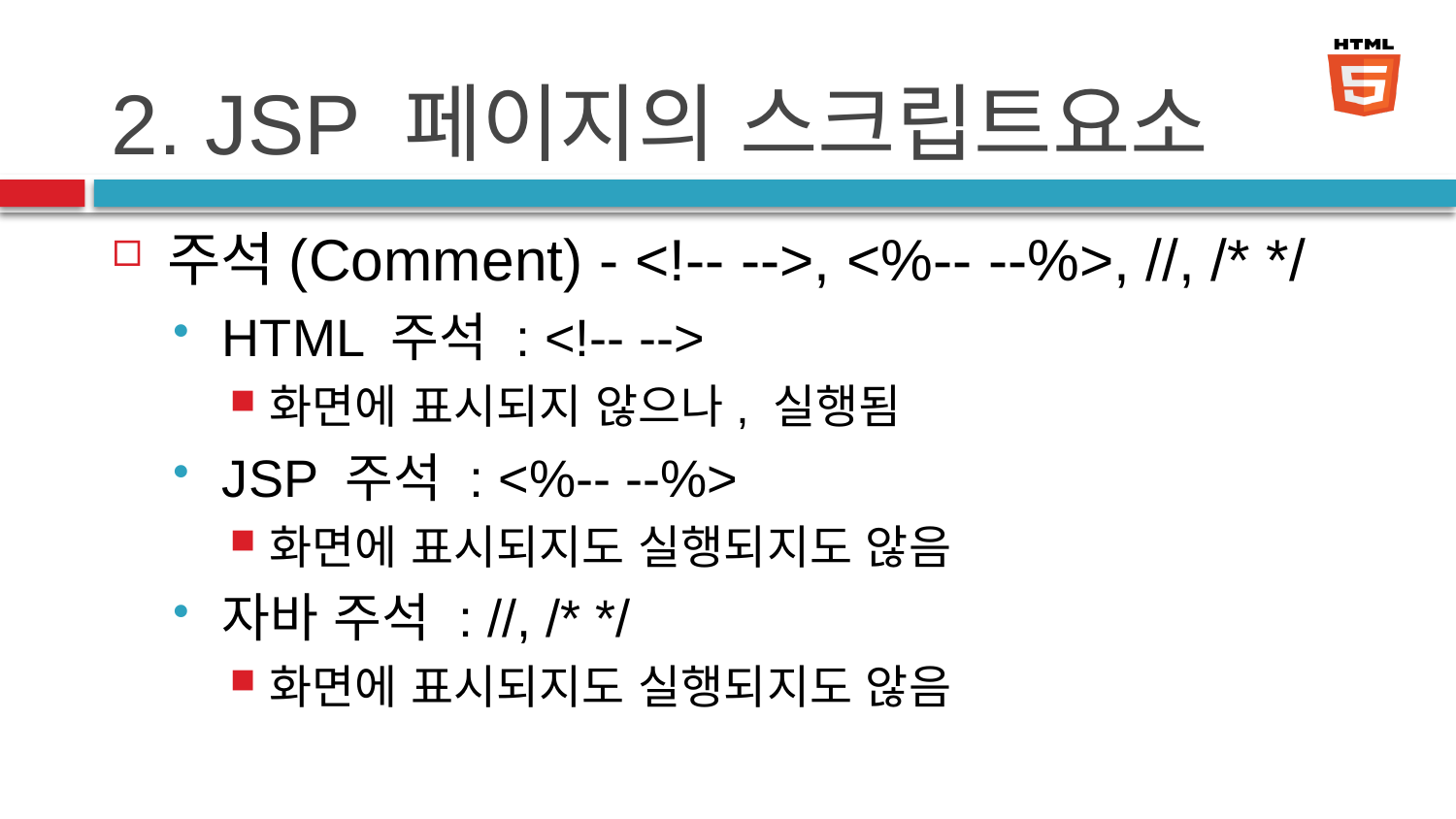

# 2. JSP 페이지의 스크립트요소
주석(Comment) - <!-- -->, <%-- --%>, //, /* */
HTML 주석 : <!-- -->
화면에 표시되지 않으나, 실행됨
JSP 주석 : <%-- --%>
화면에 표시되지도 실행되지도 않음
자바 주석 : //, /* */
화면에 표시되지도 실행되지도 않음